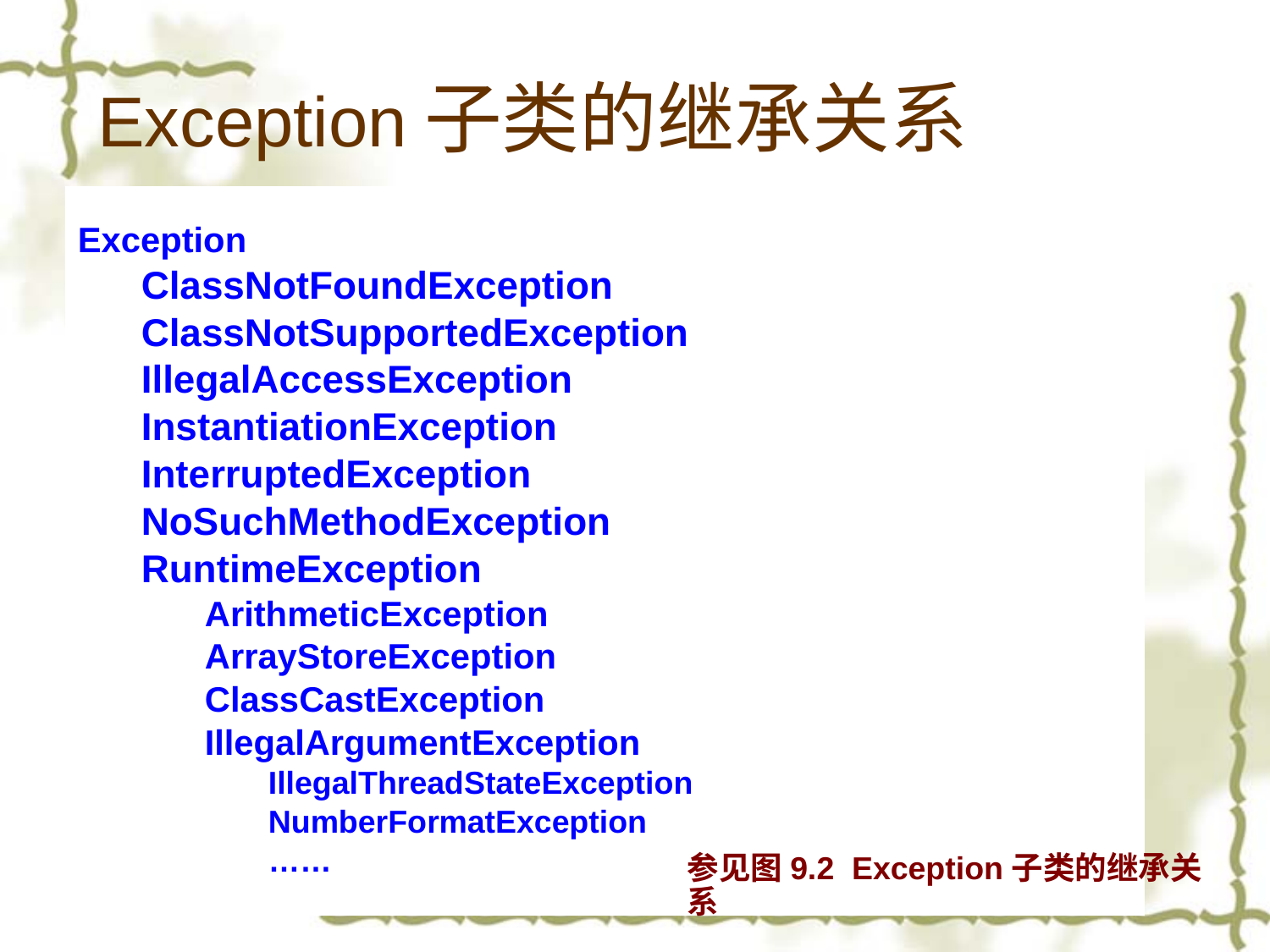

# Exception子类的继承关系
Exception
ClassNotFoundException
ClassNotSupportedException
IllegalAccessException
InstantiationException
InterruptedException
NoSuchMethodException
RuntimeException
ArithmeticException
ArrayStoreException
ClassCastException
IllegalArgumentException
IllegalThreadStateException
NumberFormatException
……
参见图9.2  Exception子类的继承关系